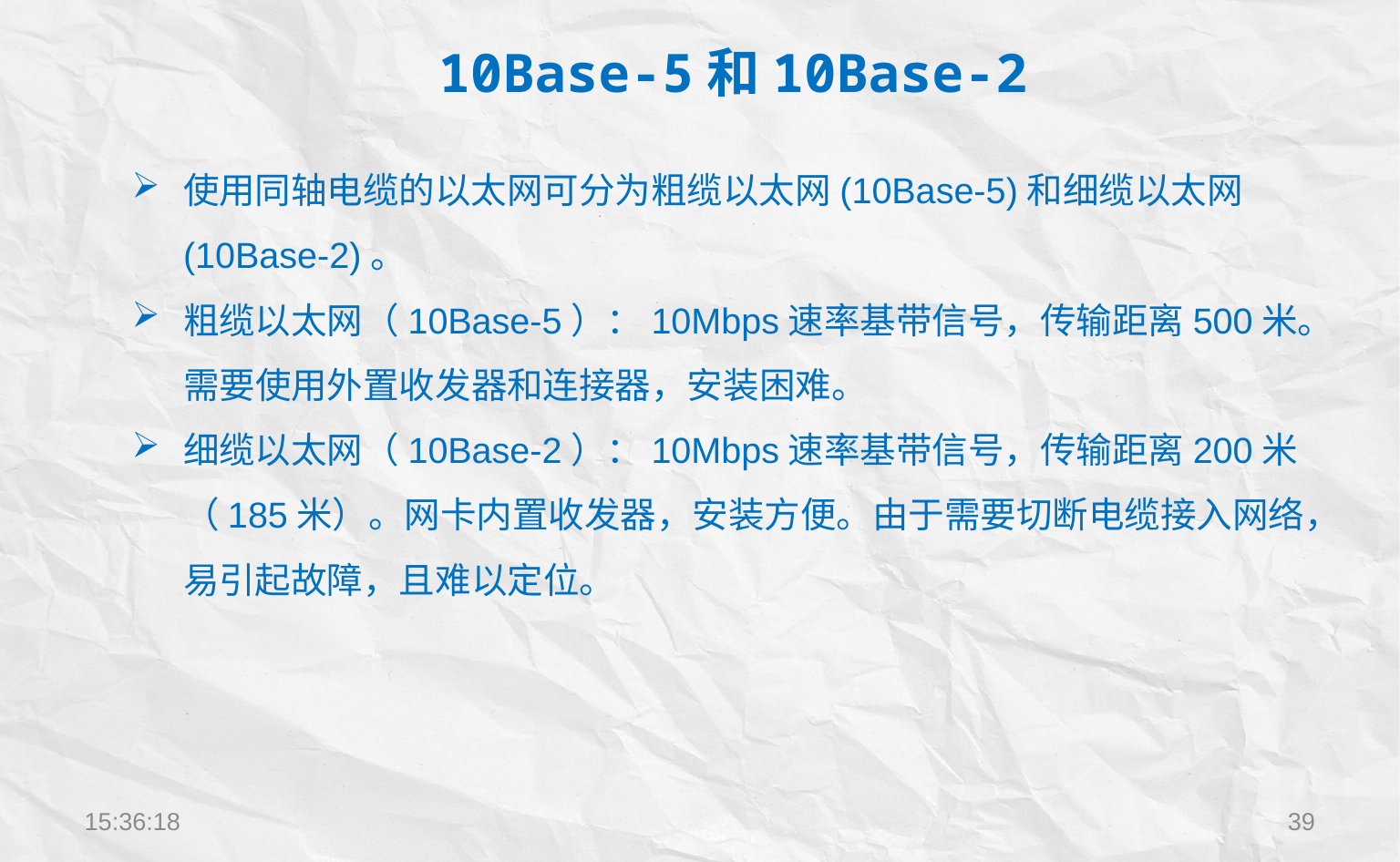

10Base-5和10Base-2
使用同轴电缆的以太网可分为粗缆以太网(10Base-5)和细缆以太网(10Base-2)。
粗缆以太网（10Base-5）：10Mbps速率基带信号，传输距离500米。需要使用外置收发器和连接器，安装困难。
细缆以太网（10Base-2）：10Mbps速率基带信号，传输距离200米（185米）。网卡内置收发器，安装方便。由于需要切断电缆接入网络，易引起故障，且难以定位。
15:36:18
39